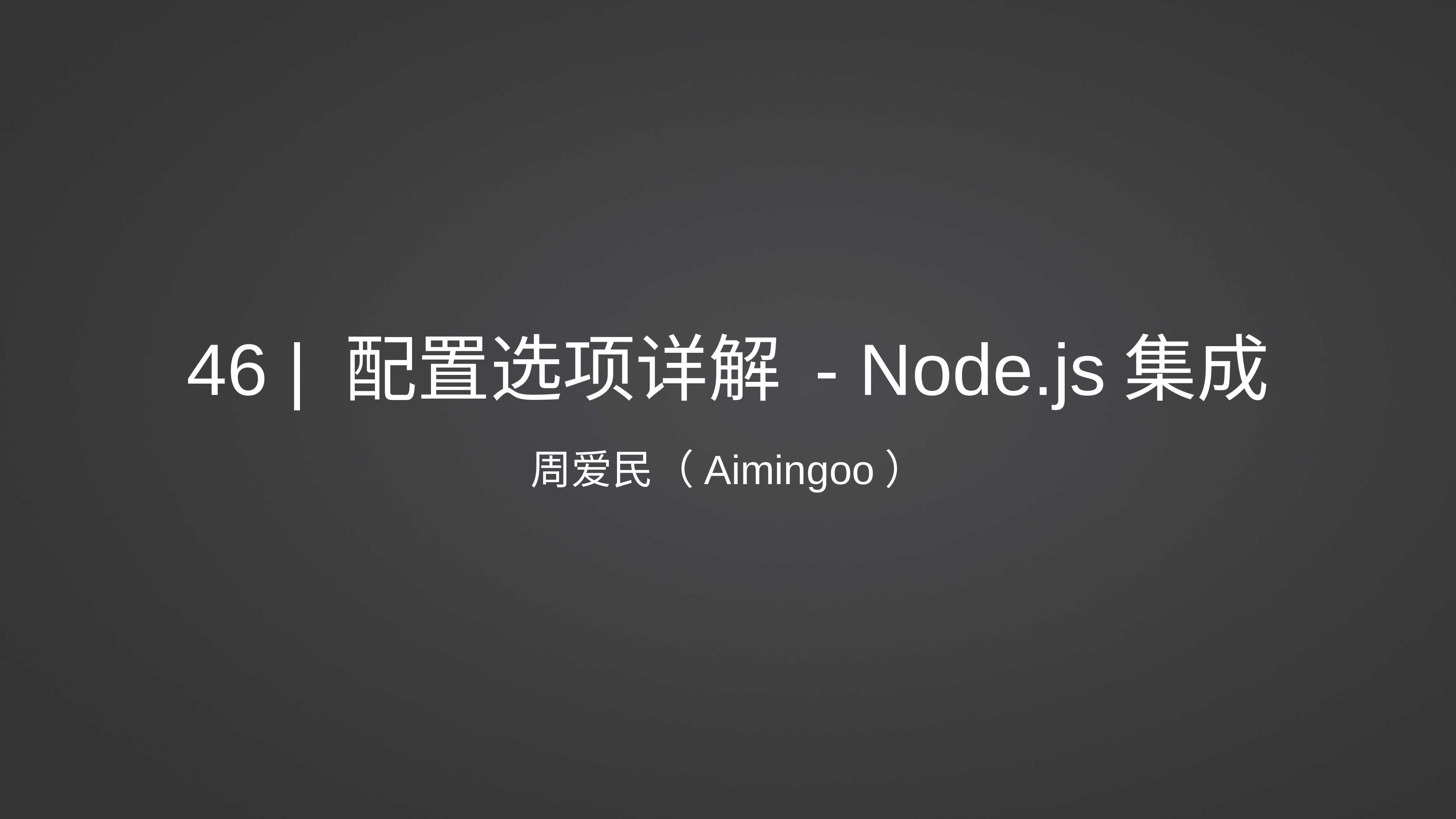

# 46 | 配置选项详解 - Node.js集成
周爱民（Aimingoo）